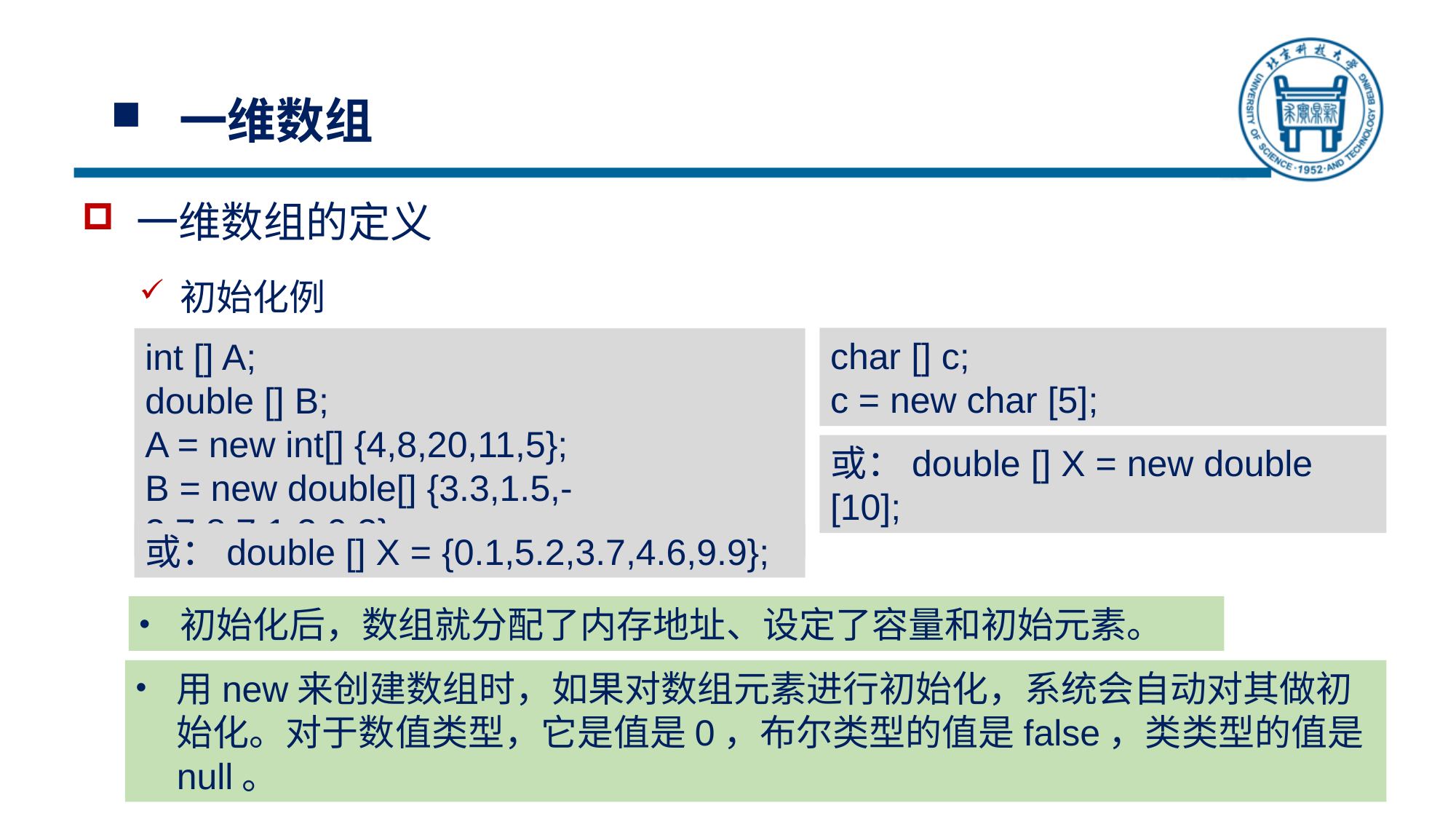

# 一维数组
一维数组的定义
初始化例
char [] c;
c = new char [5];
int [] A;
double [] B;
A = new int[] {4,8,20,11,5};
B = new double[] {3.3,1.5,-2,7,8.7,1.2,0.3};
或：double [] X = new double [10];
或：double [] X = {0.1,5.2,3.7,4.6,9.9};
初始化后，数组就分配了内存地址、设定了容量和初始元素。
用new来创建数组时，如果对数组元素进行初始化，系统会自动对其做初始化。对于数值类型，它是值是0，布尔类型的值是false，类类型的值是null。